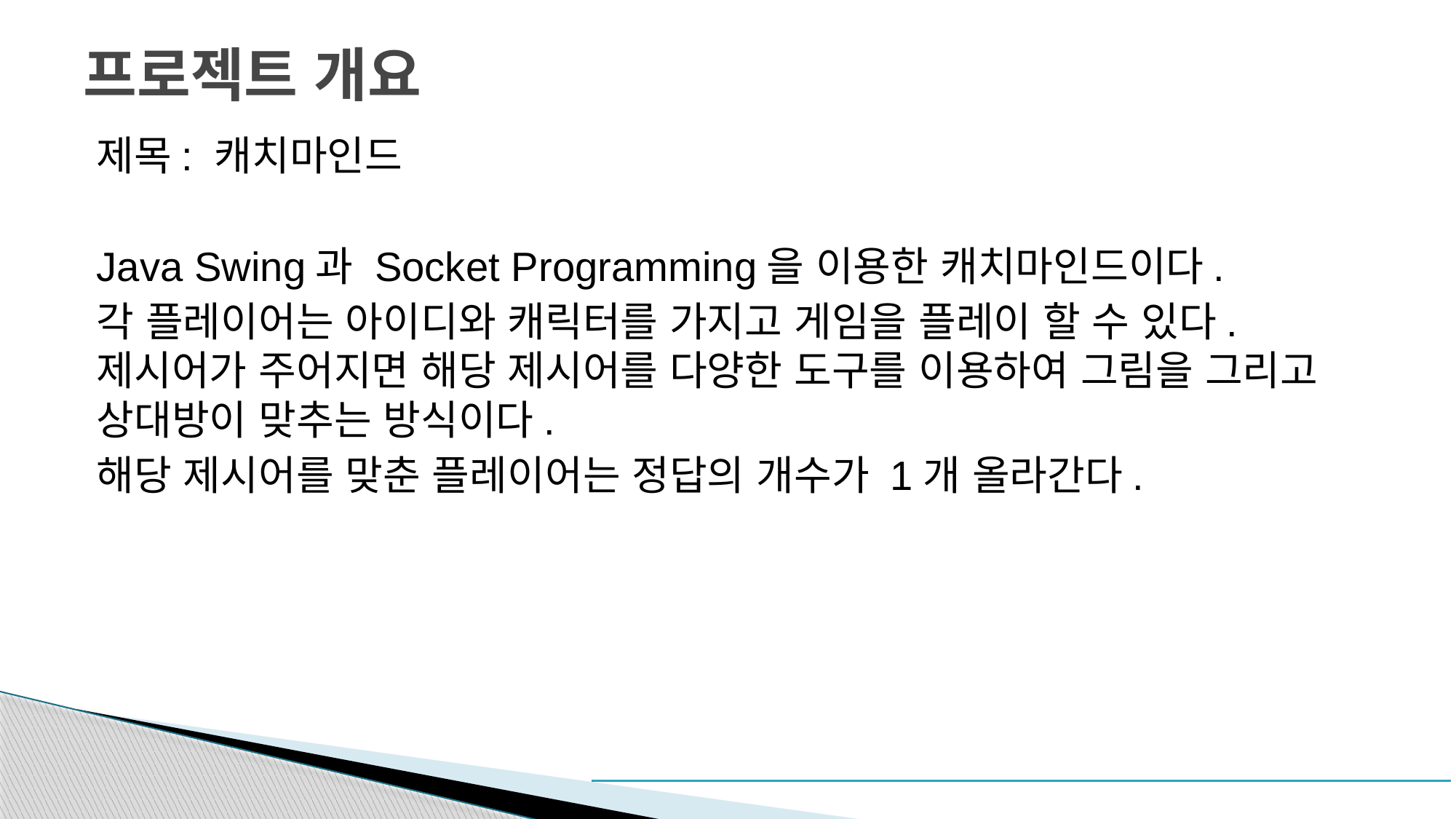

# 프로젝트 개요
제목: 캐치마인드

Java Swing과 Socket Programming을 이용한 캐치마인드이다.
각 플레이어는 아이디와 캐릭터를 가지고 게임을 플레이 할 수 있다. 제시어가 주어지면 해당 제시어를 다양한 도구를 이용하여 그림을 그리고 상대방이 맞추는 방식이다.
해당 제시어를 맞춘 플레이어는 정답의 개수가 1개 올라간다.